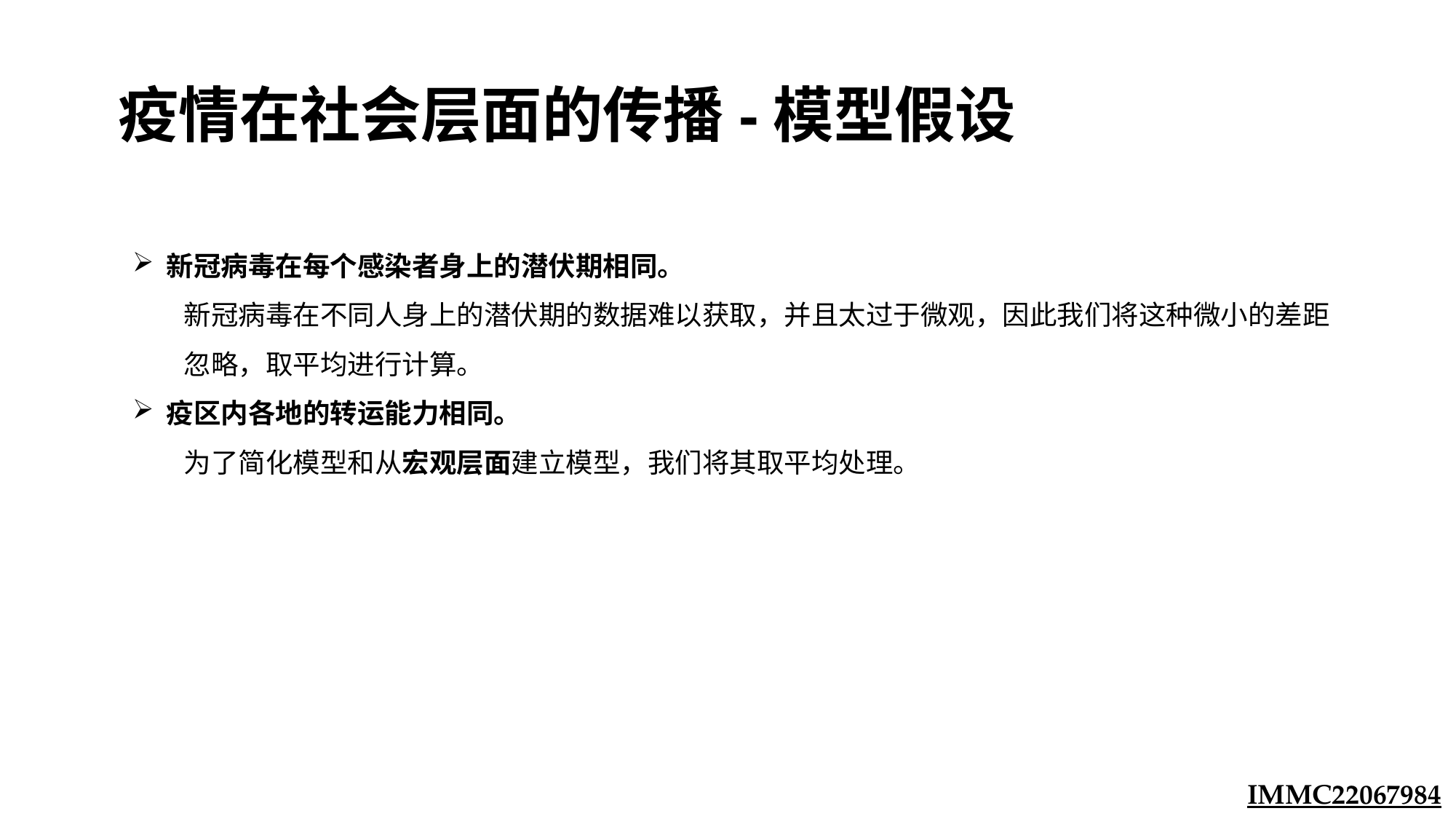

疫情在社会层面的传播-模型假设
新冠病毒在每个感染者身上的潜伏期相同。
新冠病毒在不同人身上的潜伏期的数据难以获取，并且太过于微观，因此我们将这种微小的差距忽略，取平均进行计算。
疫区内各地的转运能力相同。
为了简化模型和从宏观层面建立模型，我们将其取平均处理。
IMMC22067984